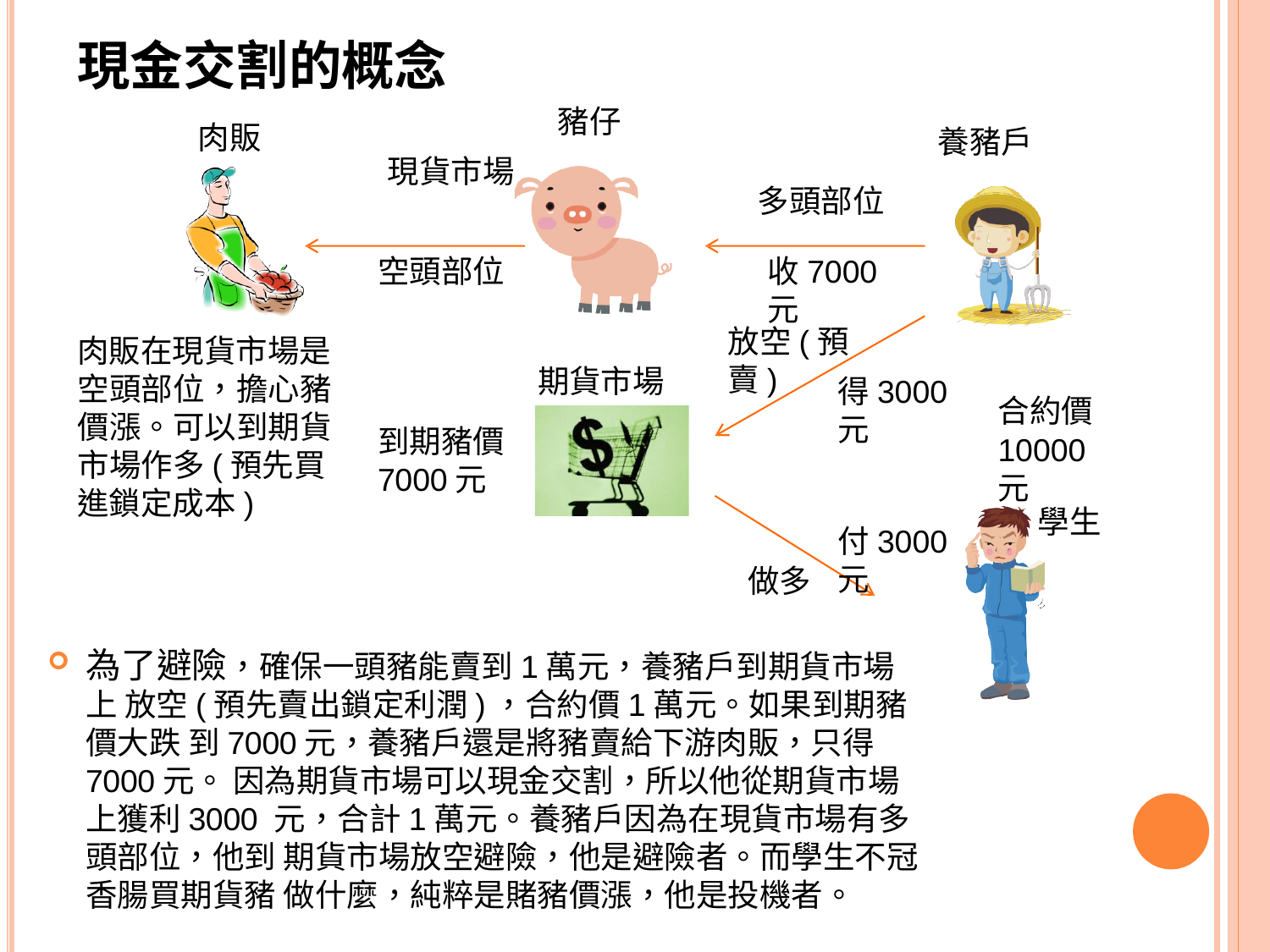

# 現金交割的概念
豬仔
肉販
現貨市場
養豬戶

多頭部位

空頭部位
收7000元

放空(預賣)
肉販在現貨市場是 空頭部位，擔心豬 價漲。可以到期貨 市場作多(預先買 進鎖定成本)
期貨市場
得3000元
合約價
10000元

到期豬價
7000元

學生

付3000元
做多

為了避險，確保一頭豬能賣到1萬元，養豬戶到期貨市場上 放空(預先賣出鎖定利潤)，合約價1萬元。如果到期豬價大跌 到7000元，養豬戶還是將豬賣給下游肉販，只得7000元。 因為期貨市場可以現金交割，所以他從期貨市場上獲利3000 元，合計1萬元。養豬戶因為在現貨市場有多頭部位，他到 期貨市場放空避險，他是避險者。而學生不冠香腸買期貨豬 做什麼，純粹是賭豬價漲，他是投機者。